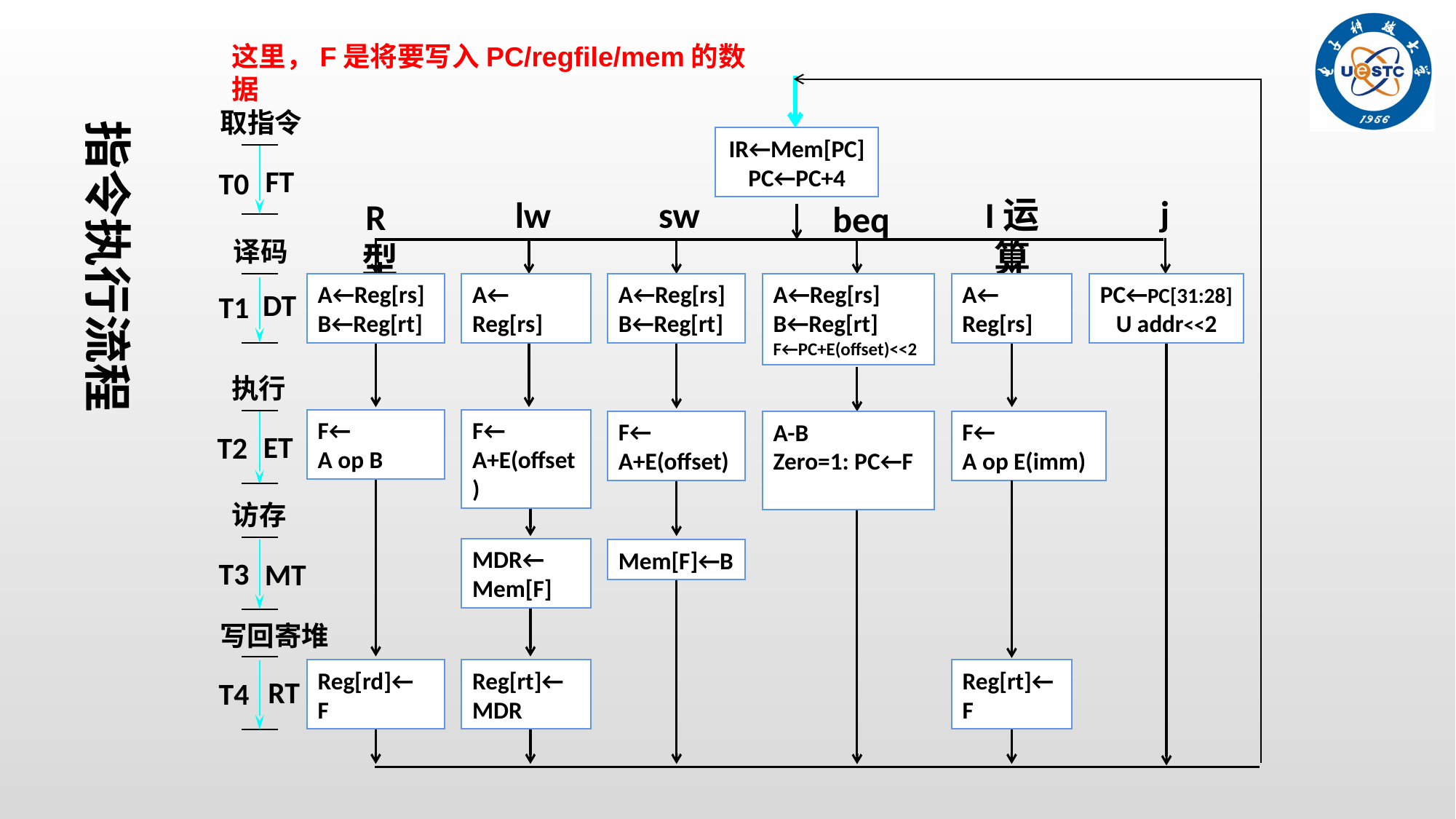

这里，F是将要写入PC/regfile/mem的数据
取指令
IR←Mem[PC]
PC←PC+4
T0
FT
j
lw
sw
I运算
R型
beq
译码
A←Reg[rs]
B←Reg[rt]
F←
A op B
A←
Reg[rs]
F←
A+E(offset)
MDR←
Mem[F]
Reg[rt]←
MDR
A←Reg[rs]B←Reg[rt]
F←
A+E(offset)
Mem[F]←B
A←Reg[rs]
B←Reg[rt]
F←PC+E(offset)<<2
A-B
Zero=1: PC←F
A←
Reg[rs]
F←
A op E(imm)
PC←PC[31:28]
U addr<<2
T1
DT
执行
T2
ET
访存
T3
MT
写回寄堆
T4
Reg[rd]←
F
Reg[rt]←
F
RT
指令执行流程